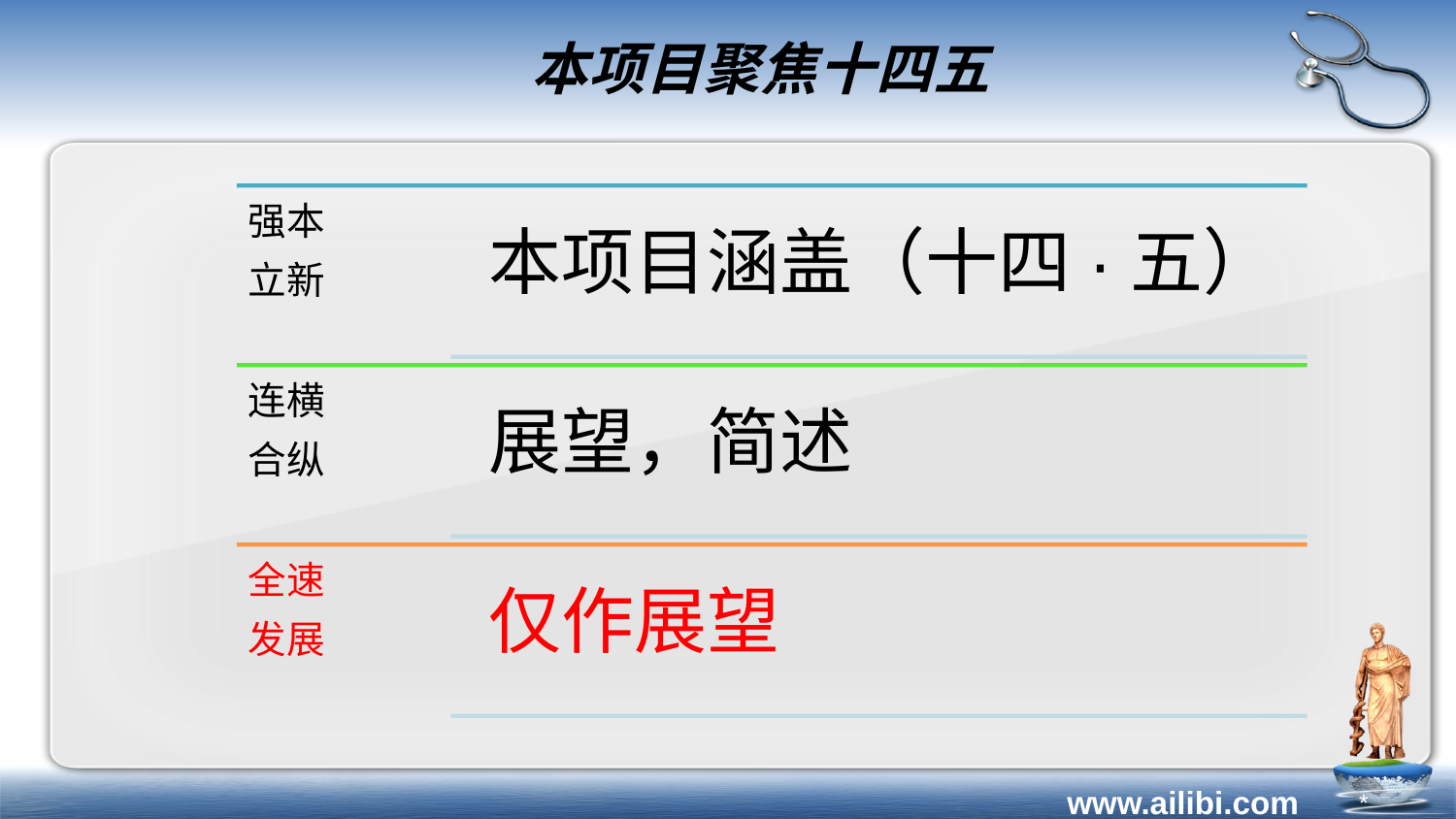

# 本项目聚焦十四五
强本
立新
本项目涵盖（十四·五）
连横
合纵
展望，简述
全速
发展
仅作展望
*